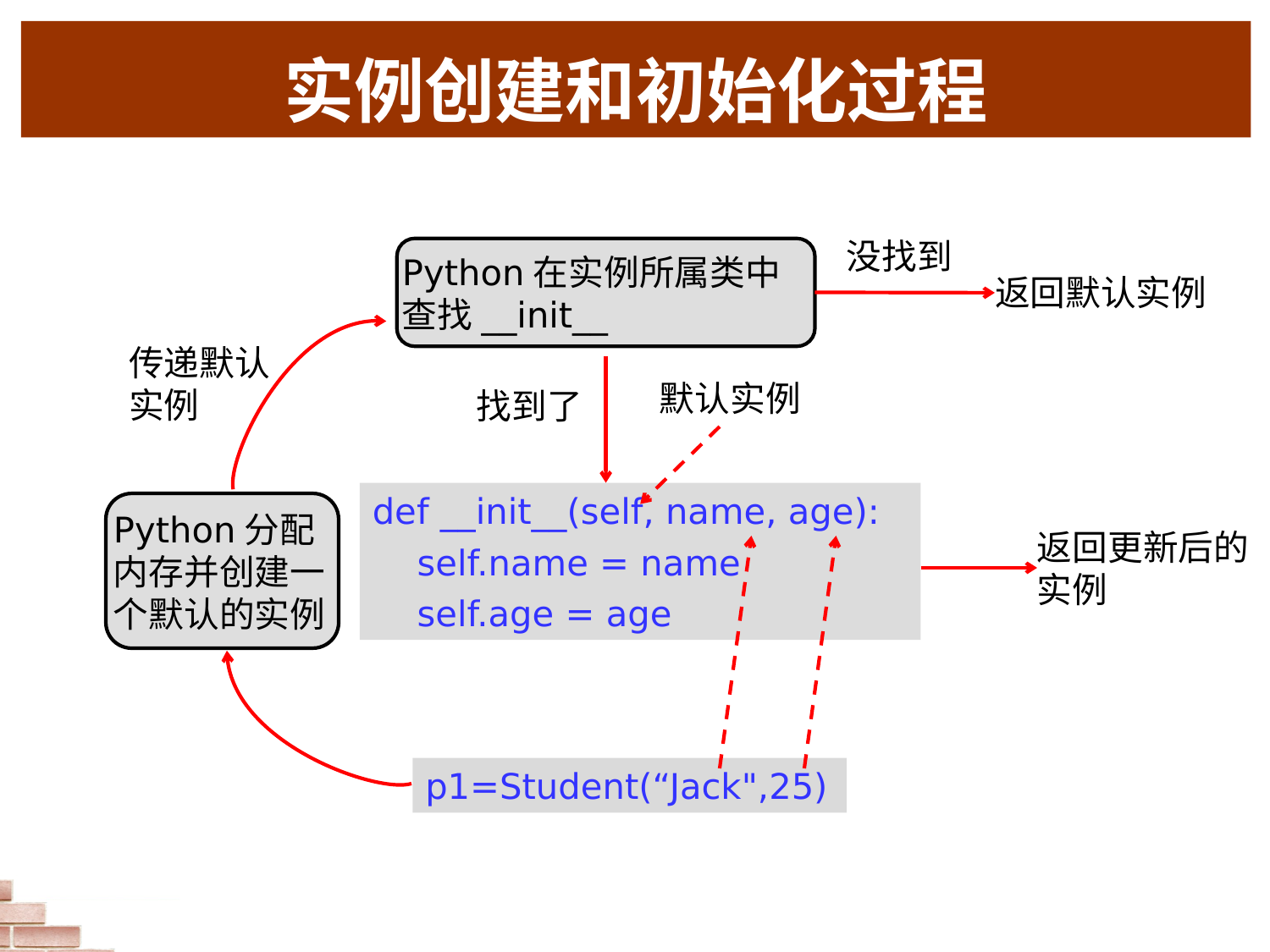

# 实例创建和初始化过程
没找到
Python在实例所属类中查找__init__
返回默认实例

传递默认实例
默认实例
找到了
def __init__(self, name, age):
    self.name = name
    self.age = age
Python分配内存并创建一个默认的实例
返回更新后的实例

p1=Student(“Jack",25)